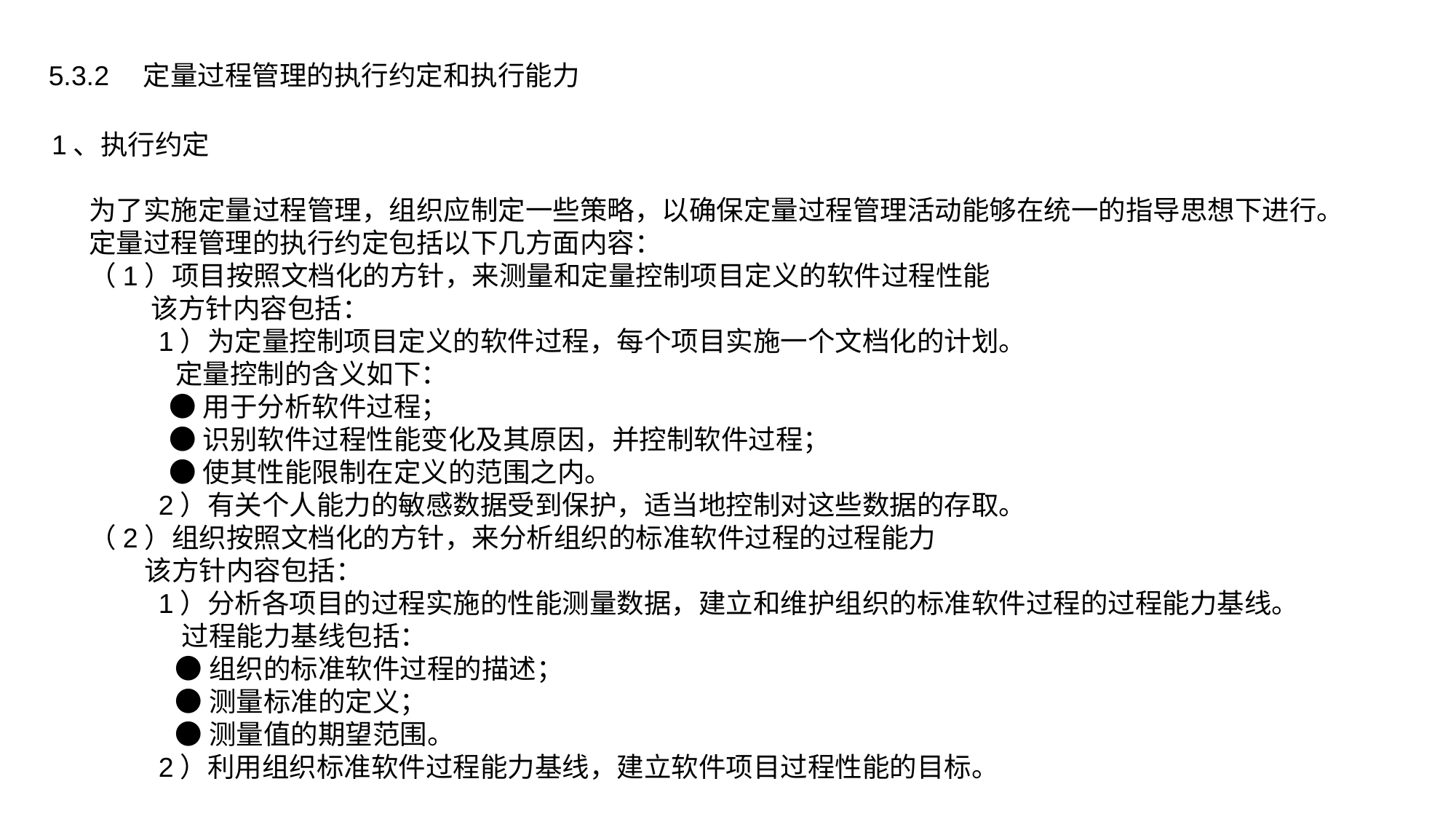

5.3.2　定量过程管理的执行约定和执行能力
1、执行约定

     为了实施定量过程管理，组织应制定一些策略，以确保定量过程管理活动能够在统一的指导思想下进行。
     定量过程管理的执行约定包括以下几方面内容：
     （1）项目按照文档化的方针，来测量和定量控制项目定义的软件过程性能
               该方针内容包括：
              1）为定量控制项目定义的软件过程，每个项目实施一个文档化的计划。
                   定量控制的含义如下：
                   ●用于分析软件过程；
                   ●识别软件过程性能变化及其原因，并控制软件过程；
                   ●使其性能限制在定义的范围之内。
              2）有关个人能力的敏感数据受到保护，适当地控制对这些数据的存取。
     （2）组织按照文档化的方针，来分析组织的标准软件过程的过程能力
              该方针内容包括：
              1）分析各项目的过程实施的性能测量数据，建立和维护组织的标准软件过程的过程能力基线。
                    过程能力基线包括：
                    ●组织的标准软件过程的描述；
                    ●测量标准的定义；
                    ●测量值的期望范围。
              2）利用组织标准软件过程能力基线，建立软件项目过程性能的目标。